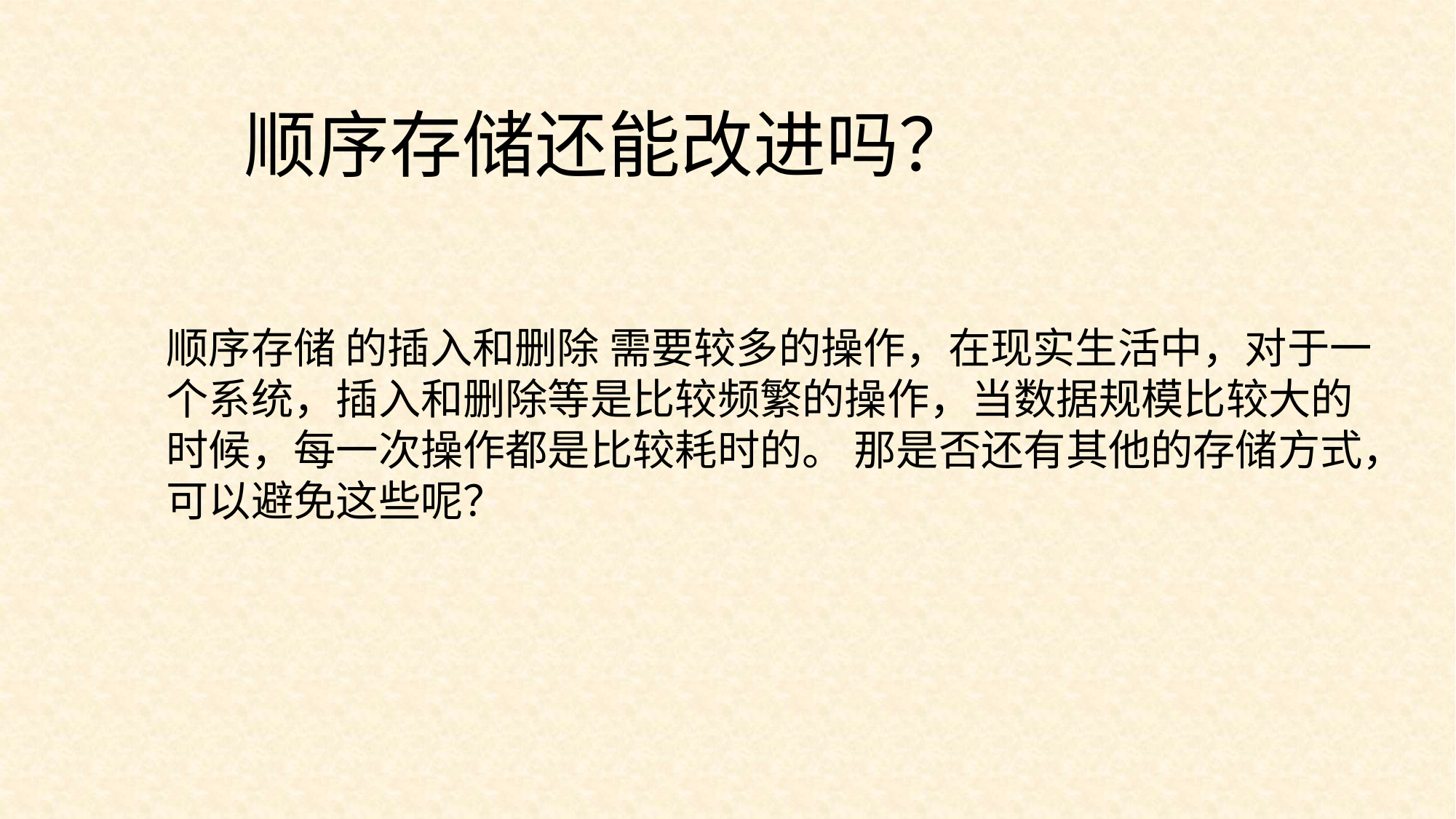

顺序存储还能改进吗？
顺序存储 的插入和删除 需要较多的操作，在现实生活中，对于一个系统，插入和删除等是比较频繁的操作，当数据规模比较大的时候，每一次操作都是比较耗时的。 那是否还有其他的存储方式，可以避免这些呢？